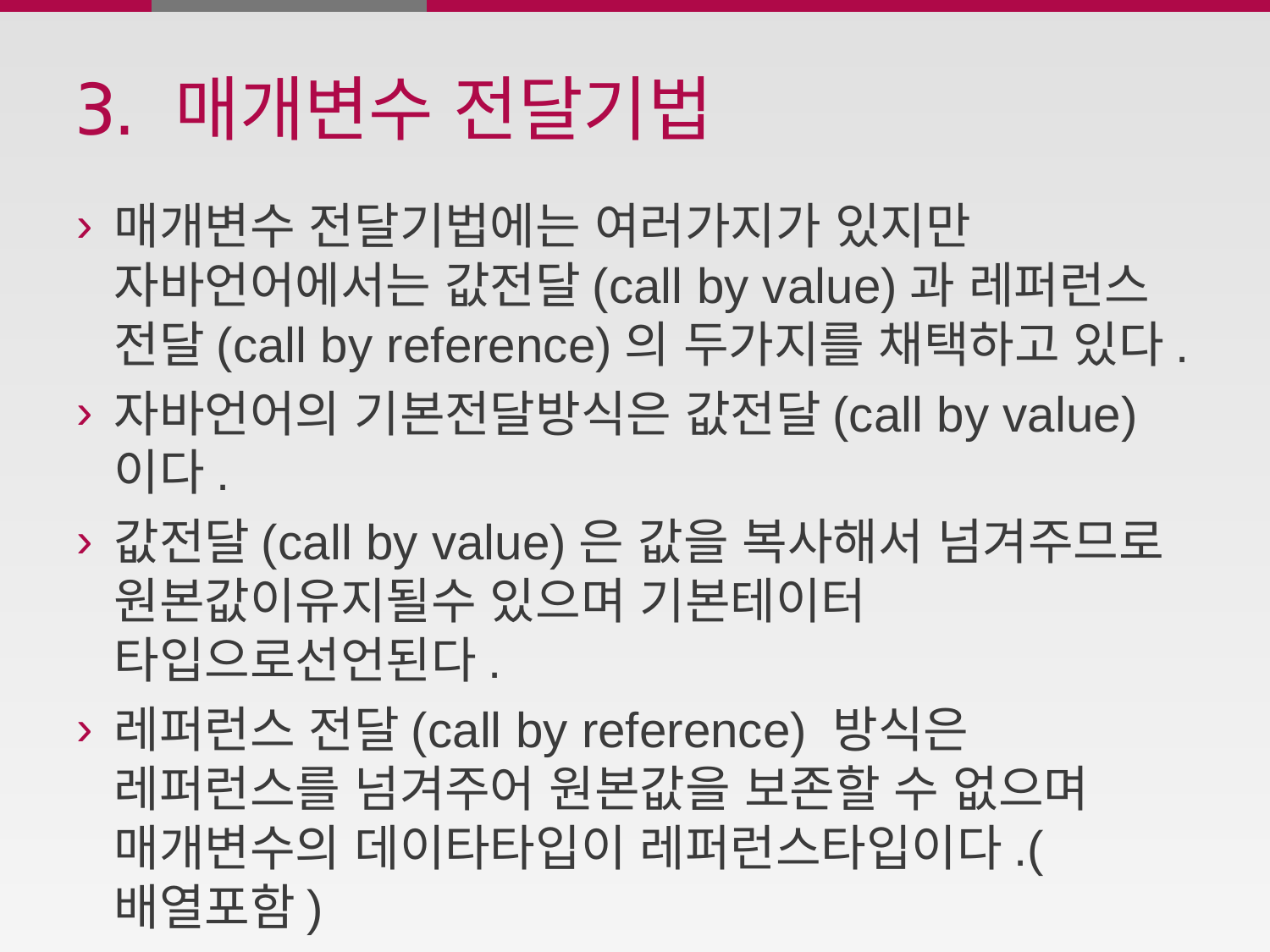

# 3. 매개변수 전달기법
매개변수 전달기법에는 여러가지가 있지만 자바언어에서는 값전달(call by value)과 레퍼런스 전달(call by reference)의 두가지를 채택하고 있다.
자바언어의 기본전달방식은 값전달(call by value)이다.
값전달(call by value)은 값을 복사해서 넘겨주므로 원본값이유지될수 있으며 기본테이터 타입으로선언된다.
레퍼런스 전달(call by reference) 방식은 레퍼런스를 넘겨주어 원본값을 보존할 수 없으며 매개변수의 데이타타입이 레퍼런스타입이다.(배열포함)